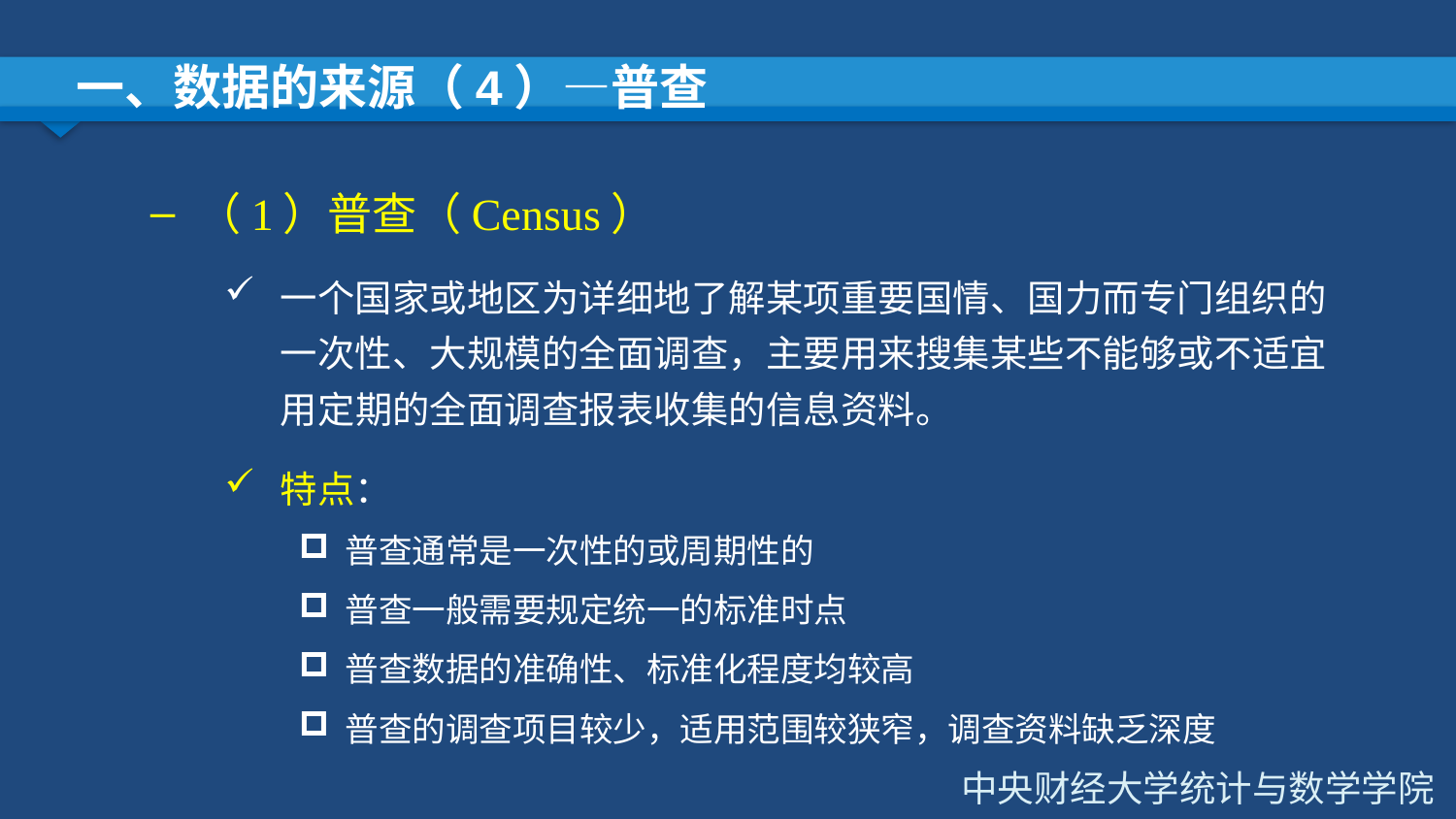

# 一、数据的来源（4）—普查
（1）普查（Census）
一个国家或地区为详细地了解某项重要国情、国力而专门组织的一次性、大规模的全面调查，主要用来搜集某些不能够或不适宜用定期的全面调查报表收集的信息资料。
特点：
普查通常是一次性的或周期性的
普查一般需要规定统一的标准时点
普查数据的准确性、标准化程度均较高
普查的调查项目较少，适用范围较狭窄，调查资料缺乏深度